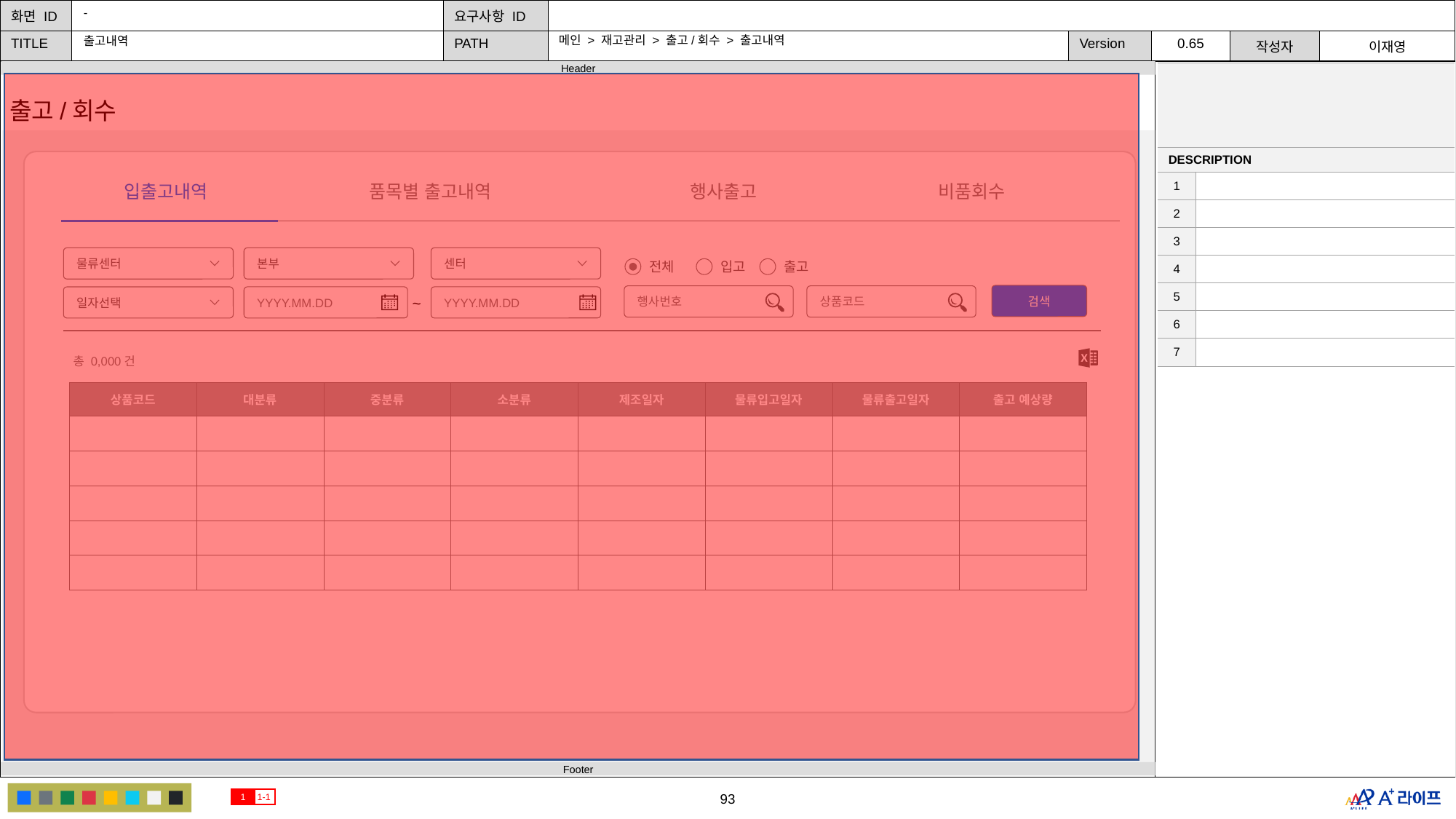

-

메인 > 재고관리 > 출고/회수 > 출고내역
출고내역
|  |  |
| --- | --- |
| DESCRIPTION |  |
| 1 |  |
| 2 |  |
| 3 |  |
| 4 |  |
| 5 |  |
| 6 |  |
| 7 |  |

출고/회수

입출고내역
품목별 출고내역
행사출고
비품회수
물류센터

본부

센터

전체

입고

출고

검색
행사번호
상품코드
YYYY.MM.DD

YYYY.MM.DD

~
일자선택

총 0,000건

| 상품코드 | 대분류 | 중분류 | 소분류 | 제조일자 | 물류입고일자 | 물류출고일자 | 출고 예상량 |
| --- | --- | --- | --- | --- | --- | --- | --- |
|  |  |  |  |  |  |  |  |
|  |  |  |  |  |  |  |  |
|  |  |  |  |  |  |  |  |
|  |  |  |  |  |  |  |  |
|  |  |  |  |  |  |  |  |
1
1-1